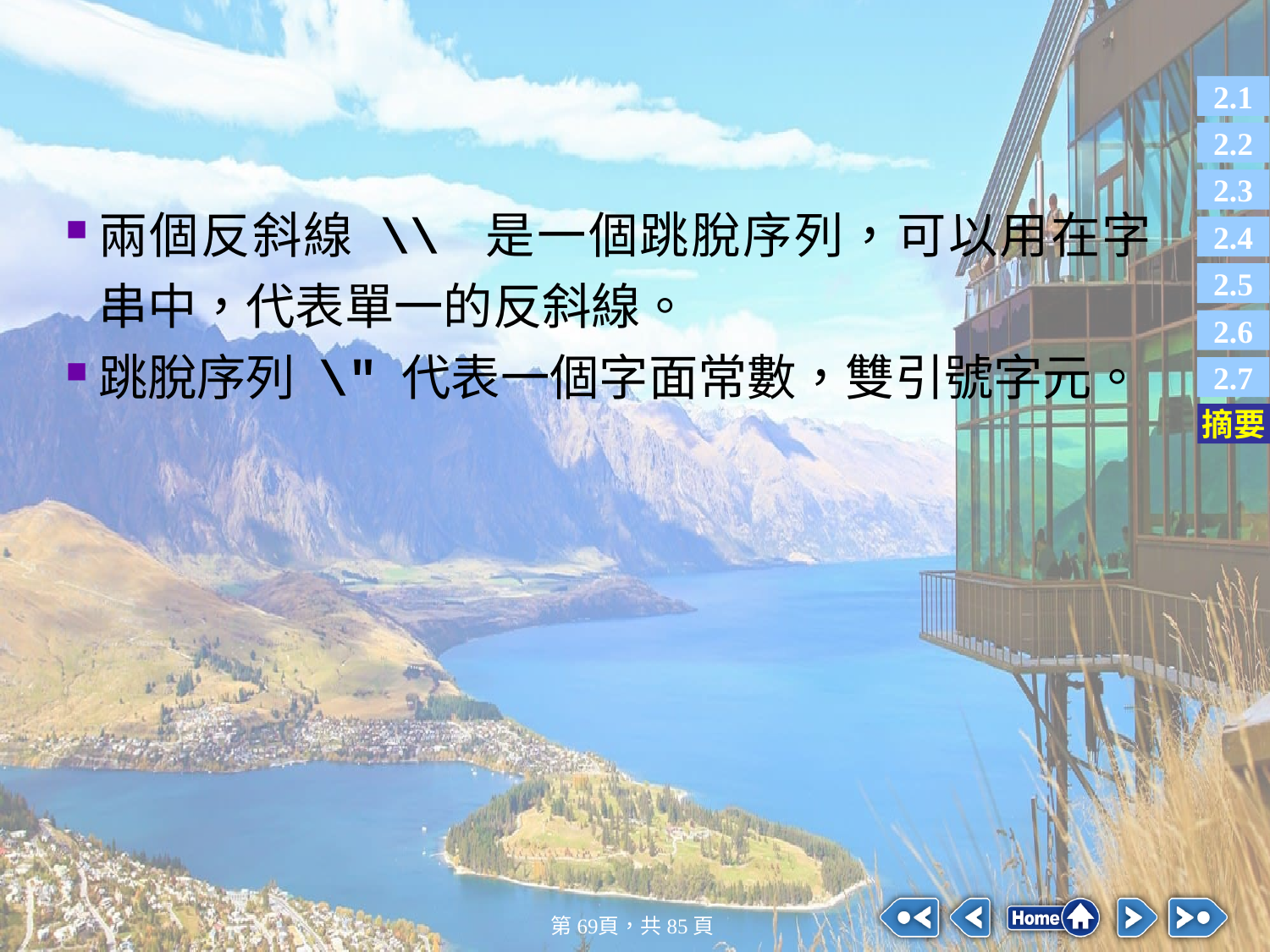

#
兩個反斜線 \\ 是一個跳脫序列，可以用在字串中，代表單一的反斜線。
跳脫序列 \" 代表一個字面常數，雙引號字元。